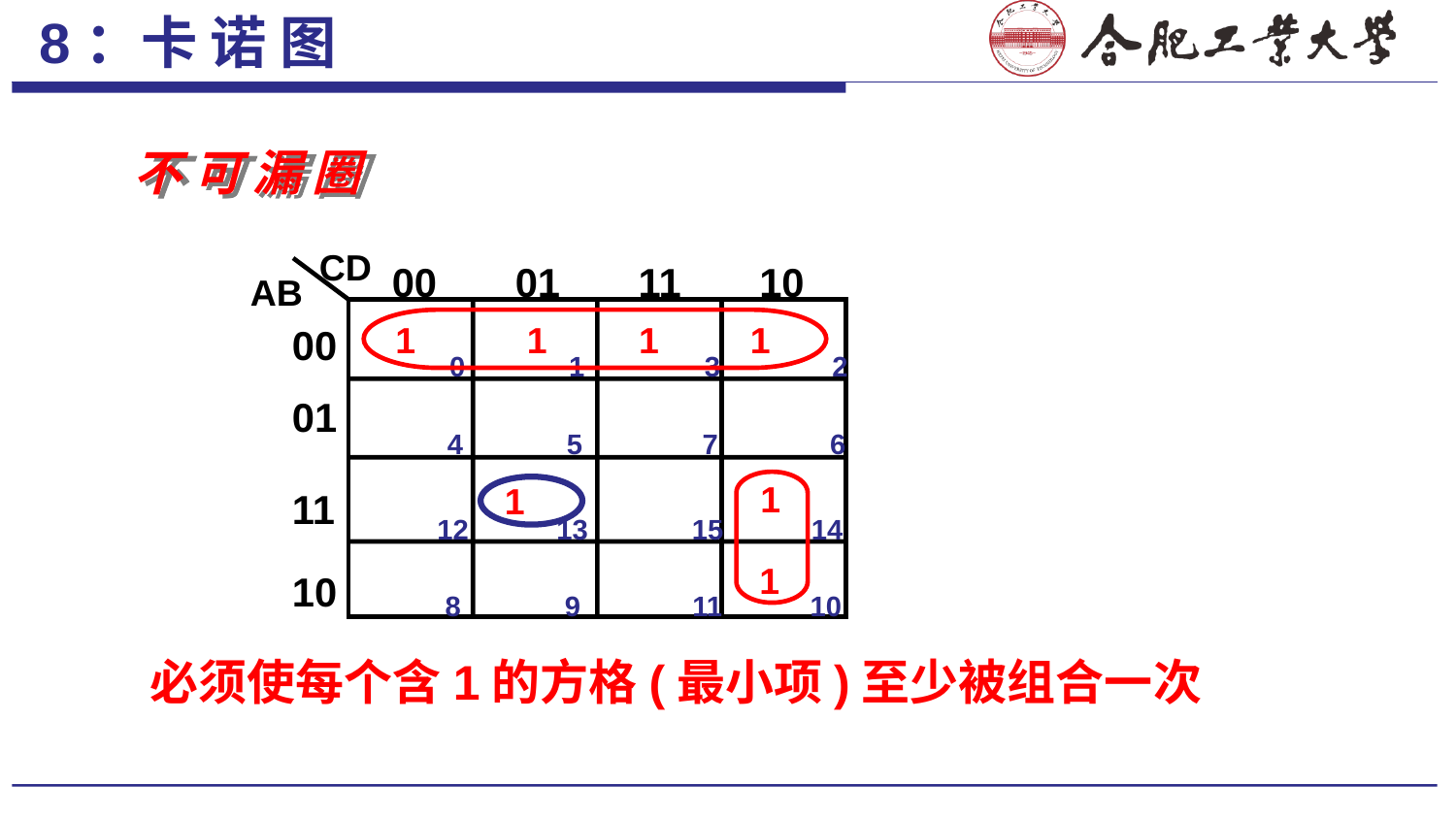

8：卡 诺 图
不 可 漏 圈
CD
    00       01       11       10

AB

1           1         1         1
00
 0             1               3              2

01
 4             5               7              6

1
1
11
 12           13             15           14

1
10
 8             9              11           10

必须使每个含1的方格(最小项)至少被组合一次